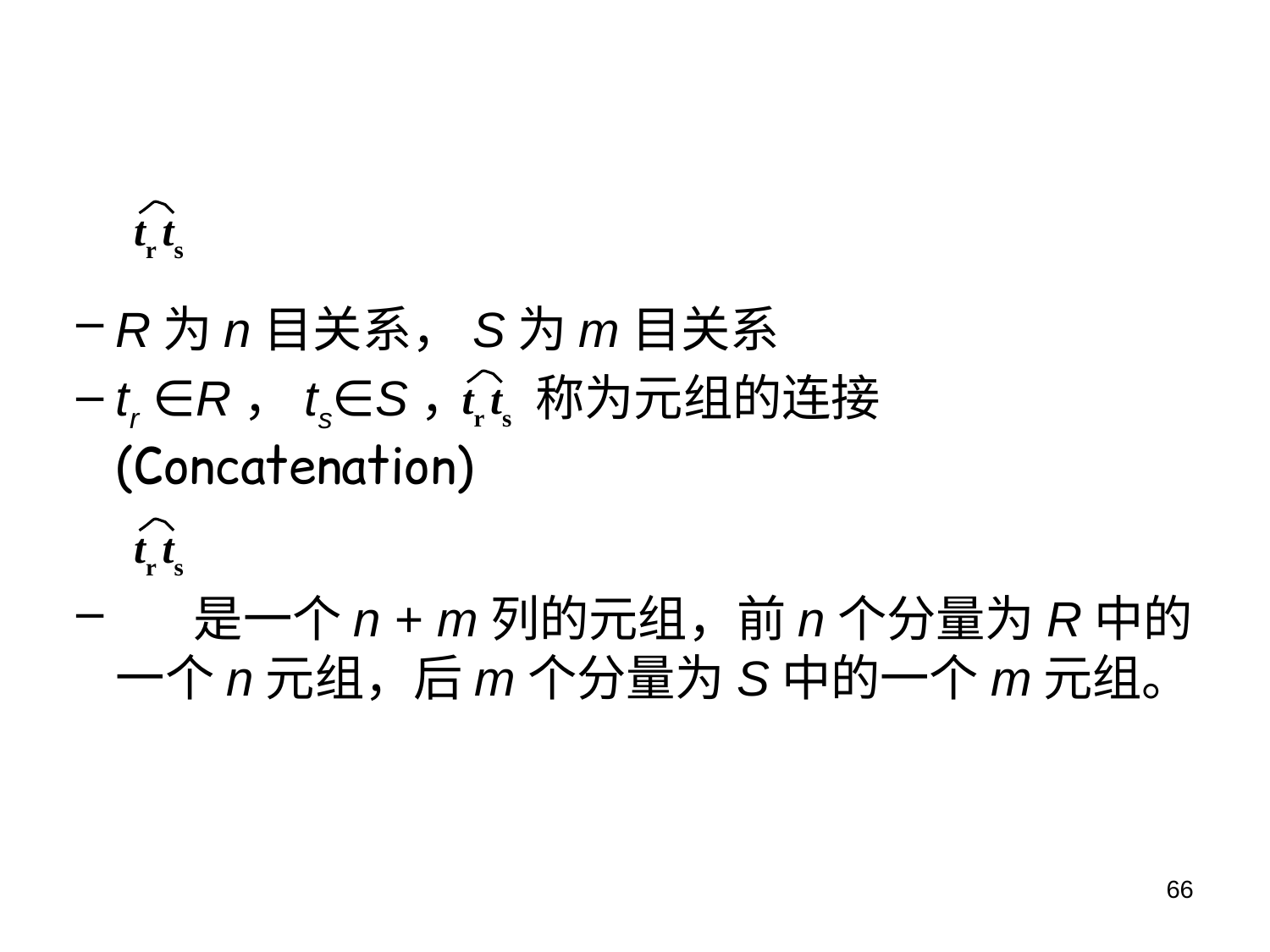

tr ts

R为n目关系，S为m目关系
tr ∈R，ts∈S，      称为元组的连接(Concatenation)

      是一个n + m列的元组，前n个分量为R中的一个n元组，后m个分量为S中的一个m元组。

tr ts

tr ts
66